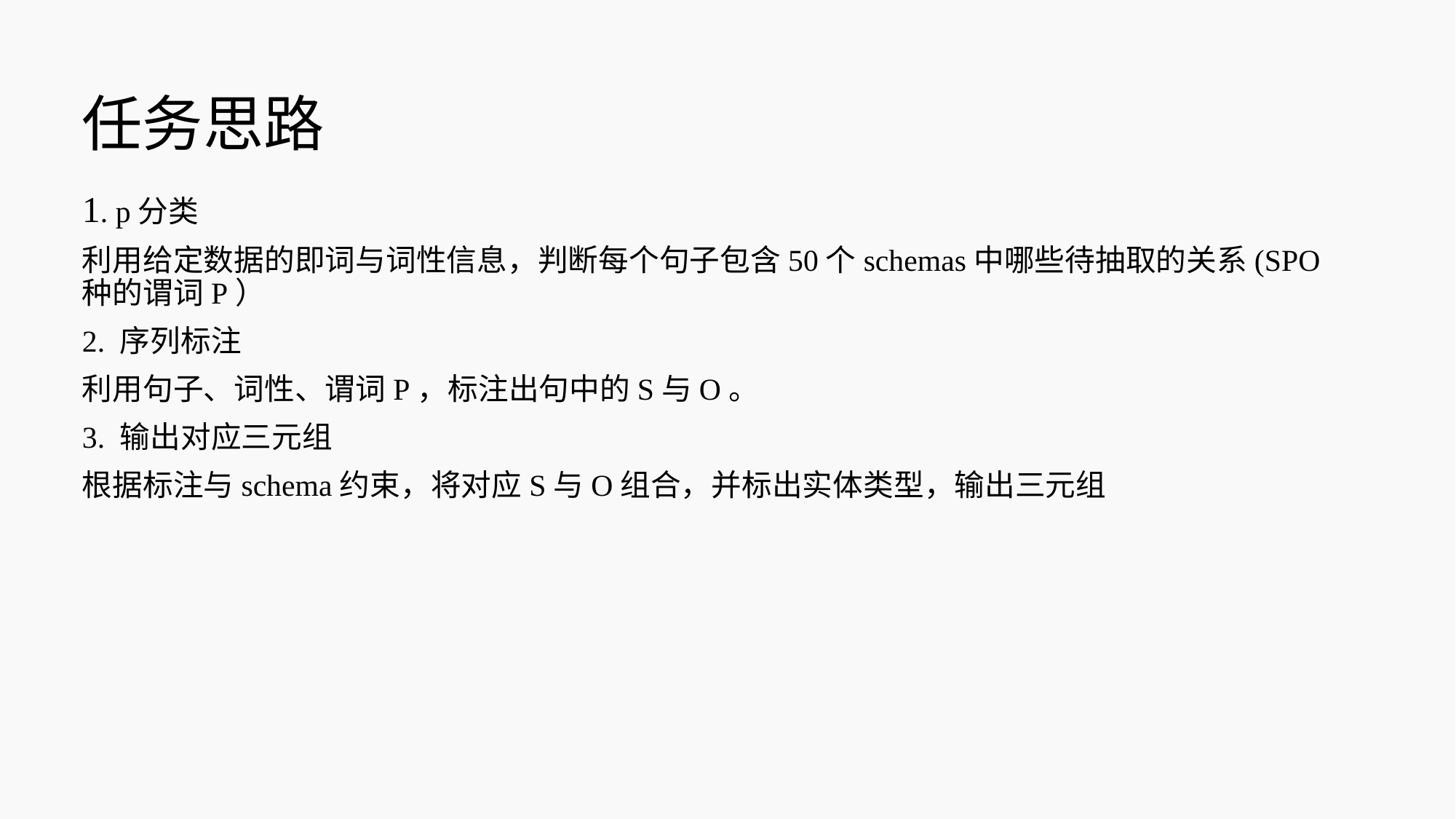

# 任务思路
1. p分类
利用给定数据的即词与词性信息，判断每个句子包含50个schemas中哪些待抽取的关系(SPO种的谓词P）
2. 序列标注
利用句子、词性、谓词P，标注出句中的S与O。
3. 输出对应三元组
根据标注与schema约束，将对应S与O组合，并标出实体类型，输出三元组